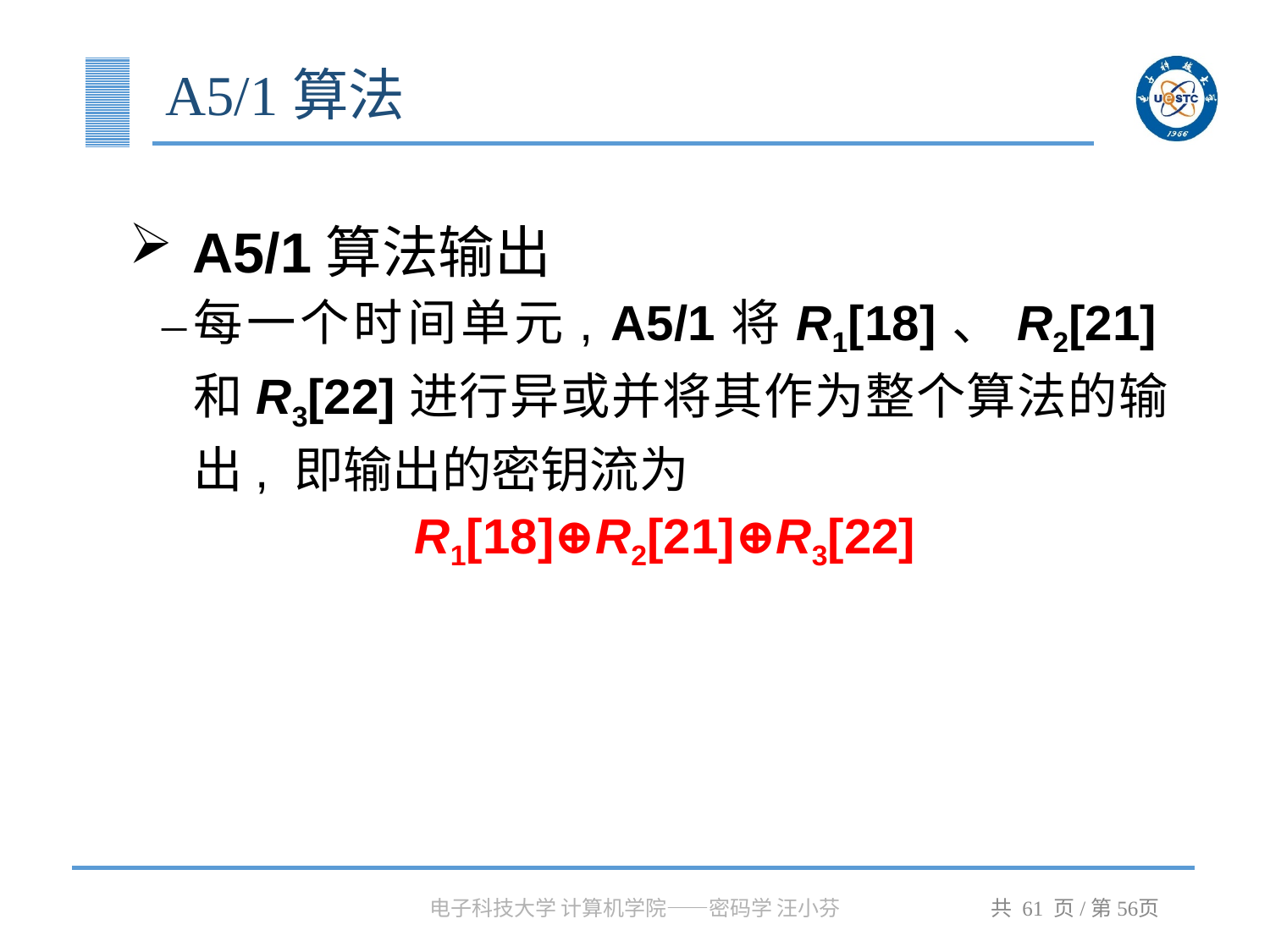

# A5/1算法
A5/1算法输出
每一个时间单元, A5/1将R1[18]、R2[21]和R3[22]进行异或并将其作为整个算法的输出, 即输出的密钥流为
R1[18]⊕R2[21]⊕R3[22]

电子科技大学 计算机学院——密码学 汪小芬
共 61 页/第56页